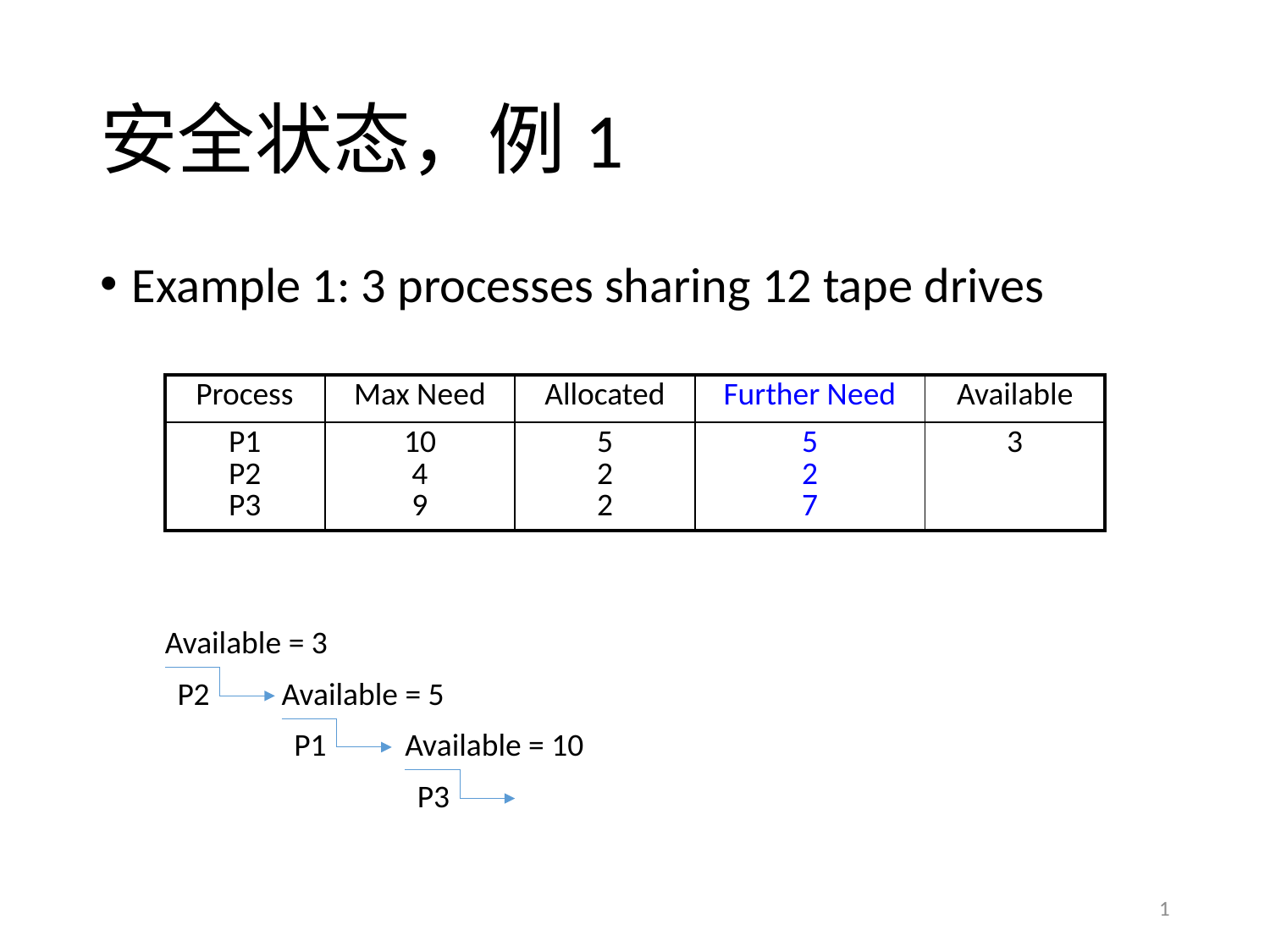

# 安全状态，例1
Example 1: 3 processes sharing 12 tape drives
| Process | Max Need | Allocated | Further Need | Available |
| --- | --- | --- | --- | --- |
| P1 P2 P3 | 10 4 9 | 5 2 2 | 5 2 7 | 3 |
Available = 3
P2
Available = 5
P1
Available = 10
P3
1